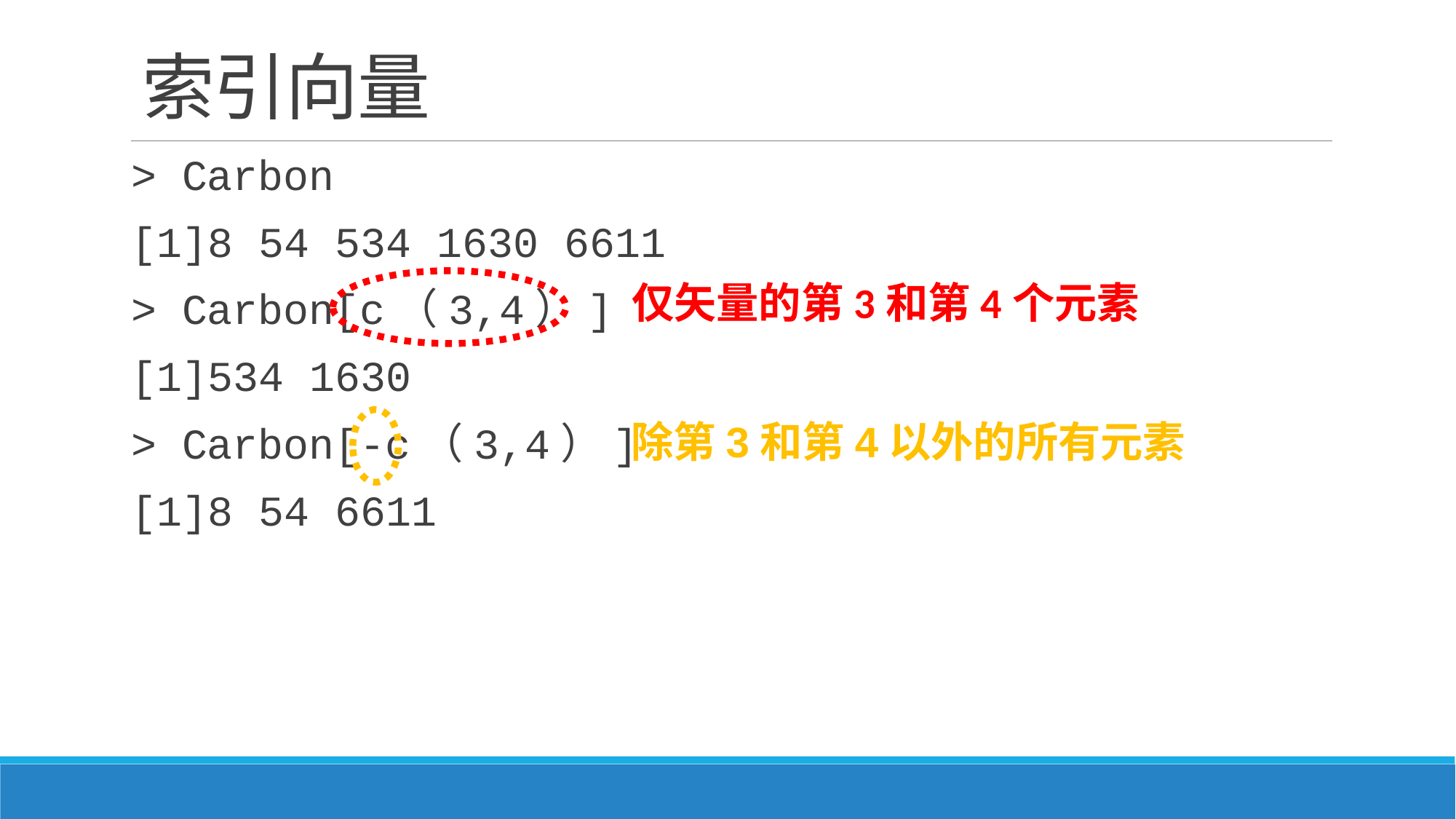

# 索引向量
> Carbon
[1]8 54 534 1630 6611
> Carbon[c（3,4）]
[1]534 1630
> Carbon[-c（3,4）]
[1]8 54 6611

仅矢量的第3和第4个元素

除第3和第4以外的所有元素